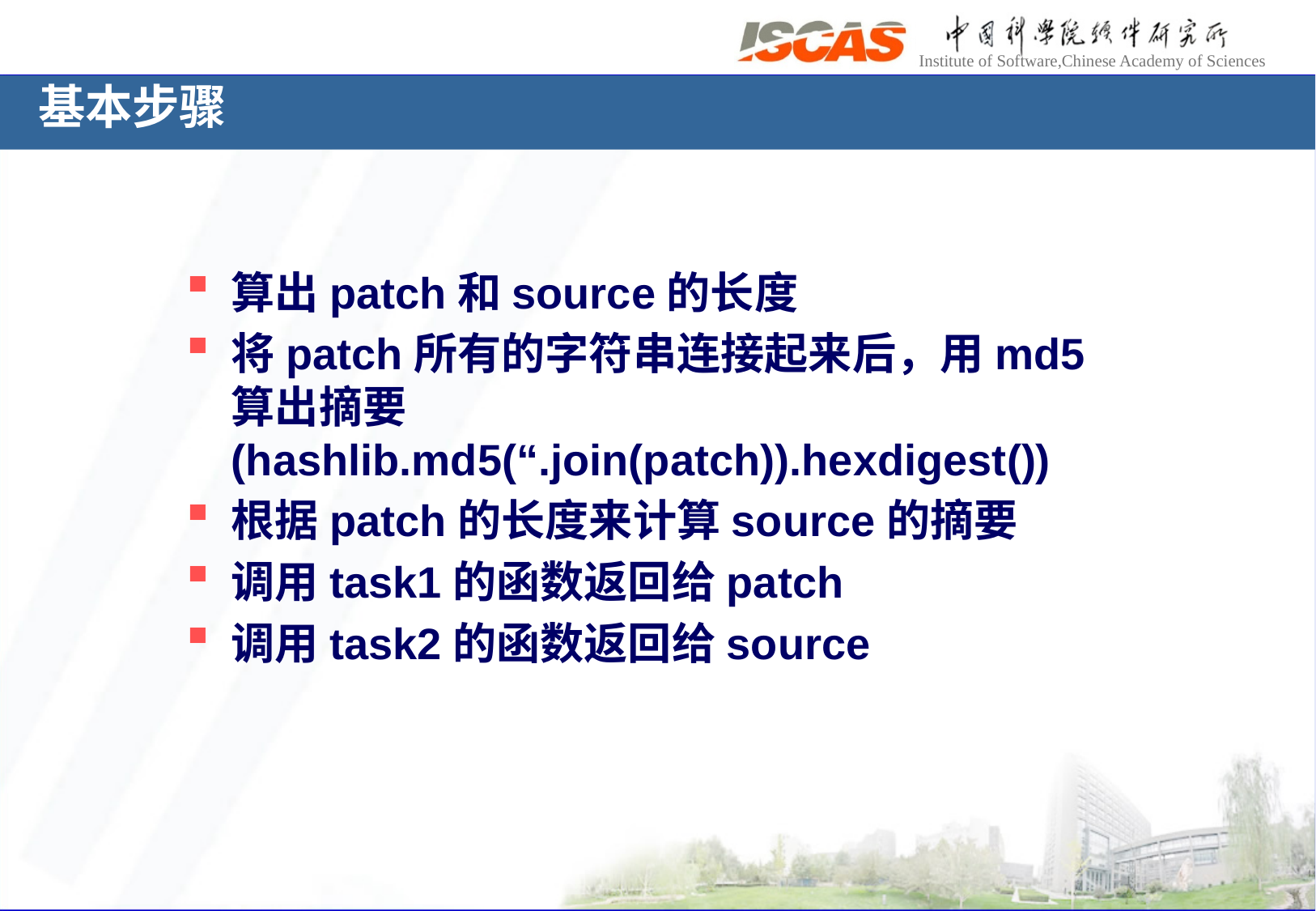

# 基本步骤
算出patch和source的长度
将patch所有的字符串连接起来后，用md5算出摘要(hashlib.md5(“.join(patch)).hexdigest())
根据patch的长度来计算source的摘要
调用task1的函数返回给patch
调用task2的函数返回给source